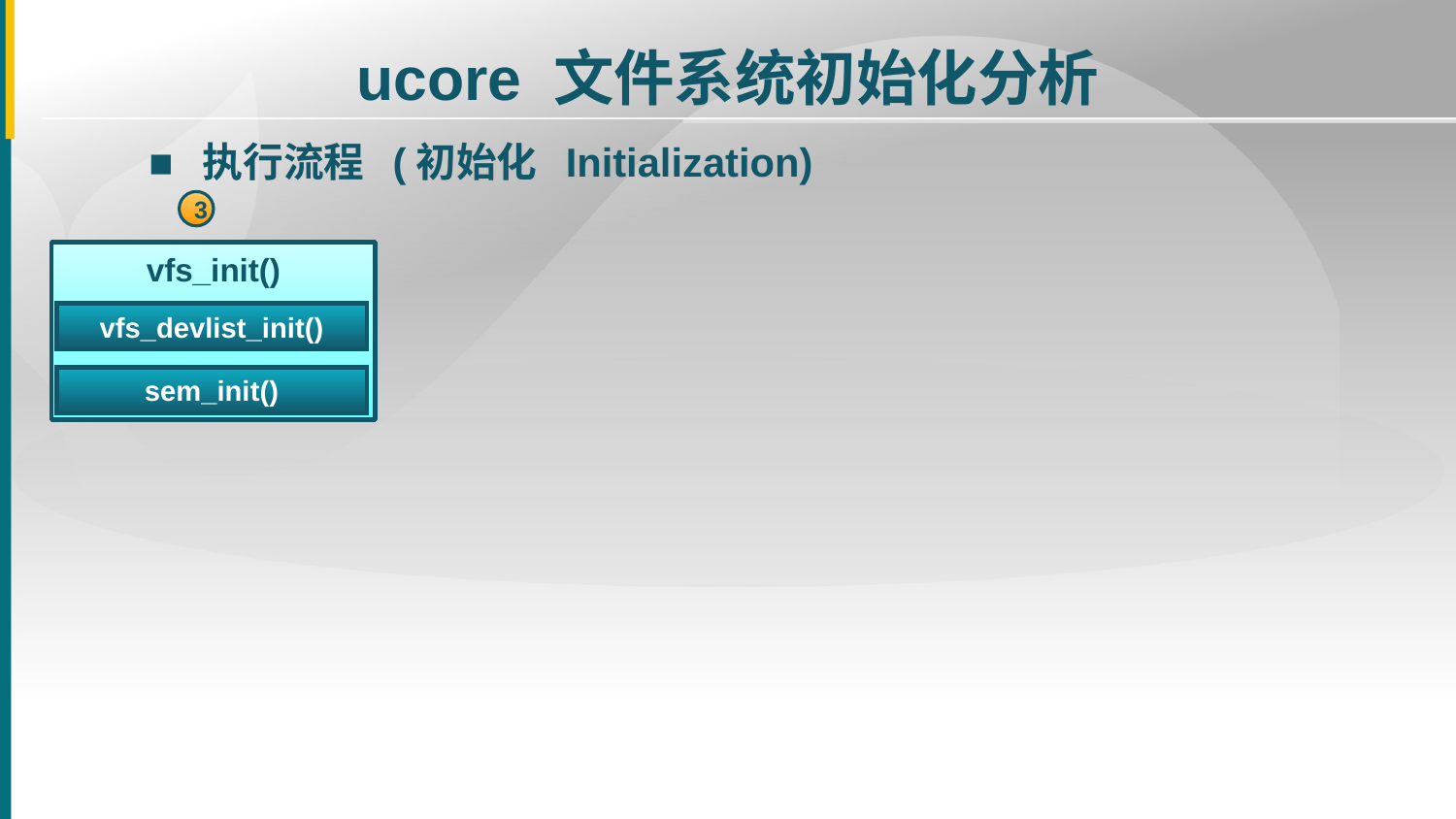

ucore 文件系统初始化分析
■
执行流程  (初始化  Initialization)
3
vfs_init()
vfs_devlist_init()
sem_init()